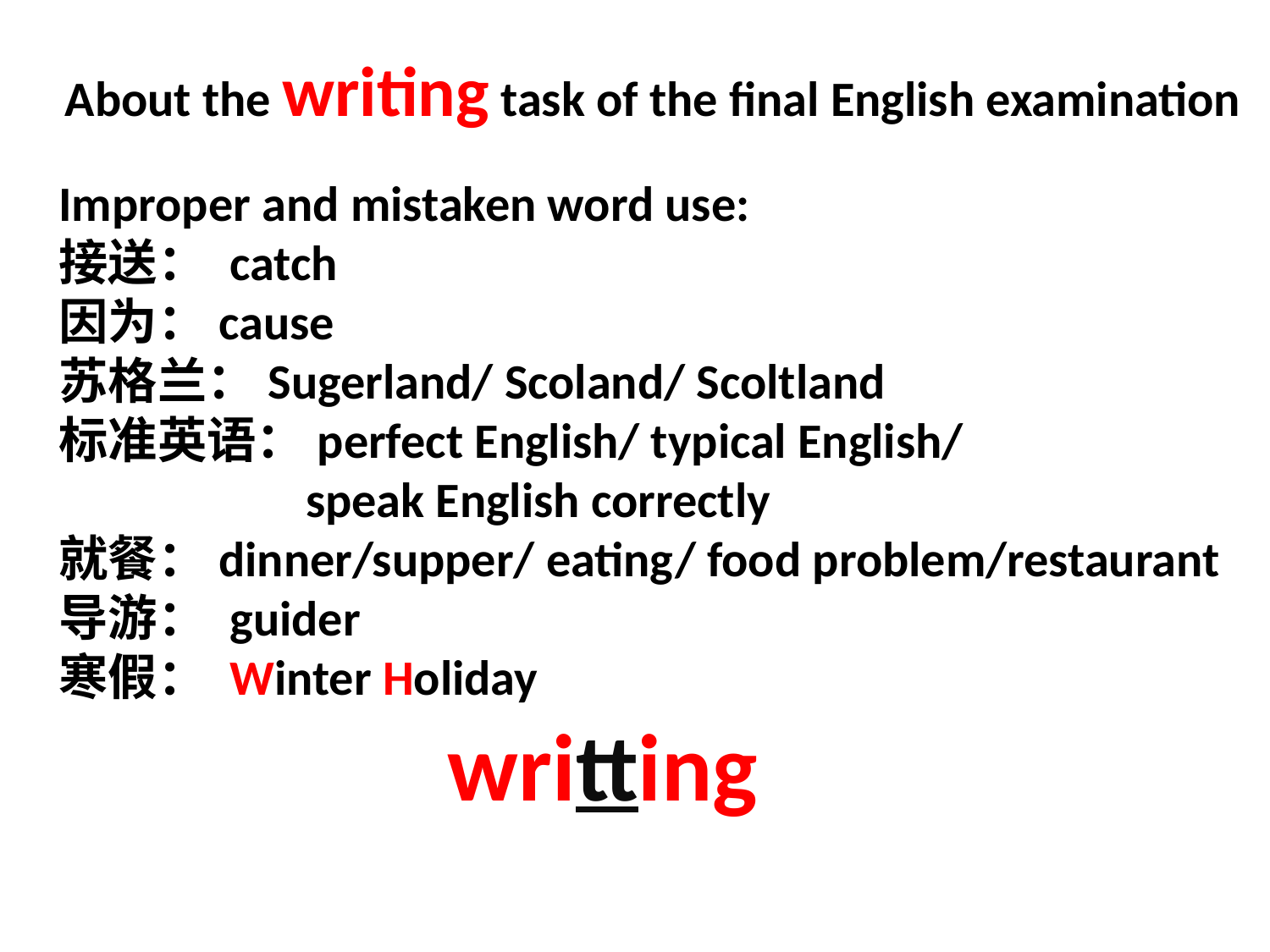

About the writing task of the final English examination
Improper and mistaken word use:
接送： catch
因为：cause
苏格兰：Sugerland/ Scoland/ Scoltland
标准英语：perfect English/ typical English/
                      speak English correctly
就餐：dinner/supper/ eating/ food problem/restaurant
导游： guider
寒假： Winter Holiday
                  writting